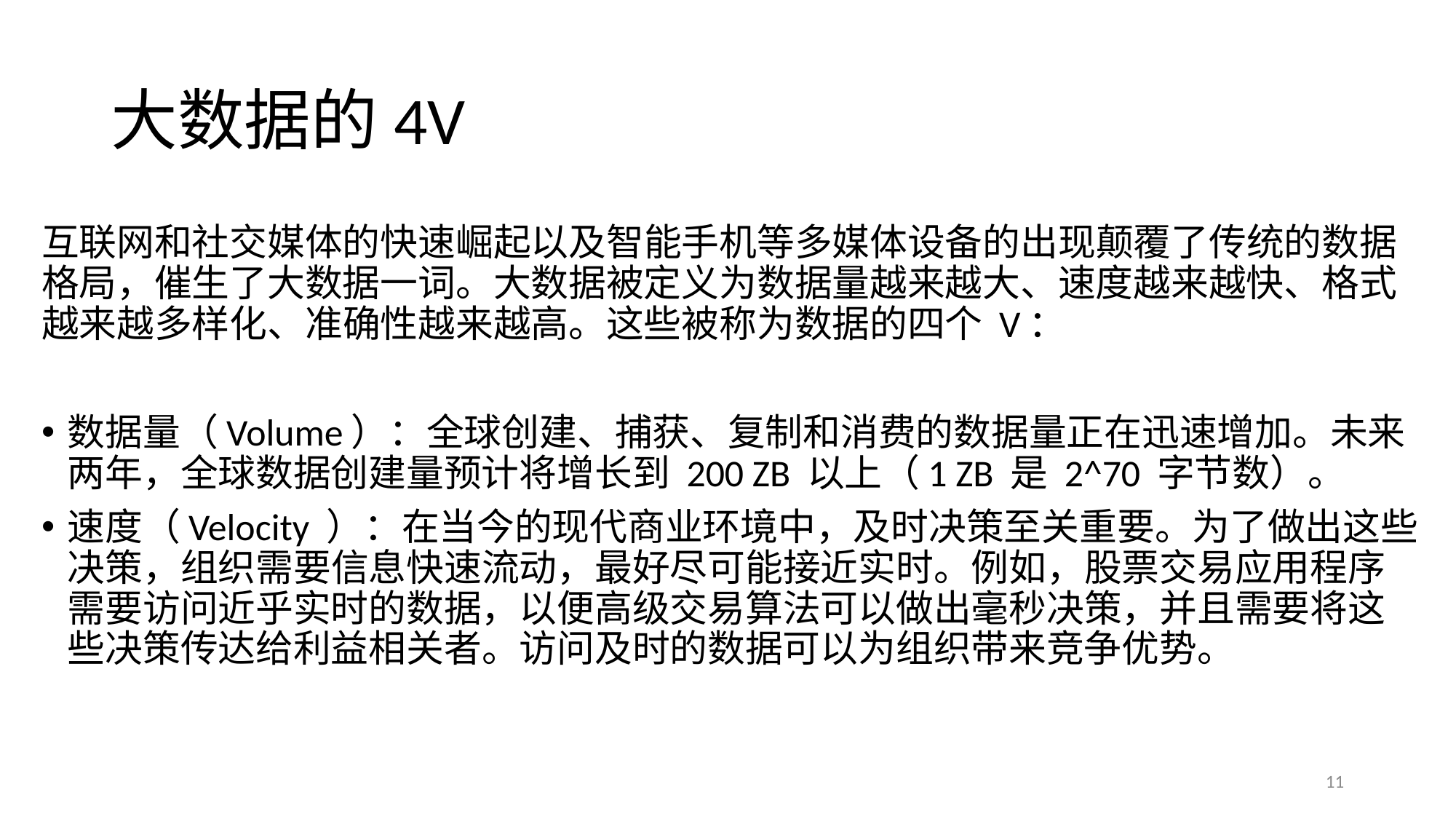

# 大数据的4V
互联⽹和社交媒体的快速崛起以及智能⼿机等多媒体设备的出现颠覆了传统的数据格局，催⽣了⼤数据⼀词。⼤数据被定义为数据量越来越⼤、速度越来越快、格式越来越多样化、准确性越来越⾼。这些被称为数据的四个 V：

数据量（Volume）：全球创建、捕获、复制和消费的数据量正在迅速增加。未来两年，全球数据创建量预计将增⻓到 200 ZB 以上（1 ZB 是 2^70 字节数）。
速度（Velocity ）：在当今的现代商业环境中，及时决策⾄关重要。为了做出这些决策，组织需要信息快速流动，最好尽可能接近实时。例如，股票交易应⽤程序需要访问近乎实时的数据，以便⾼级交易算法可以做出毫秒决策，并且需要将这些决策传达给利益相关者。访问及时的数据可以为组织带来竞争优势。
11